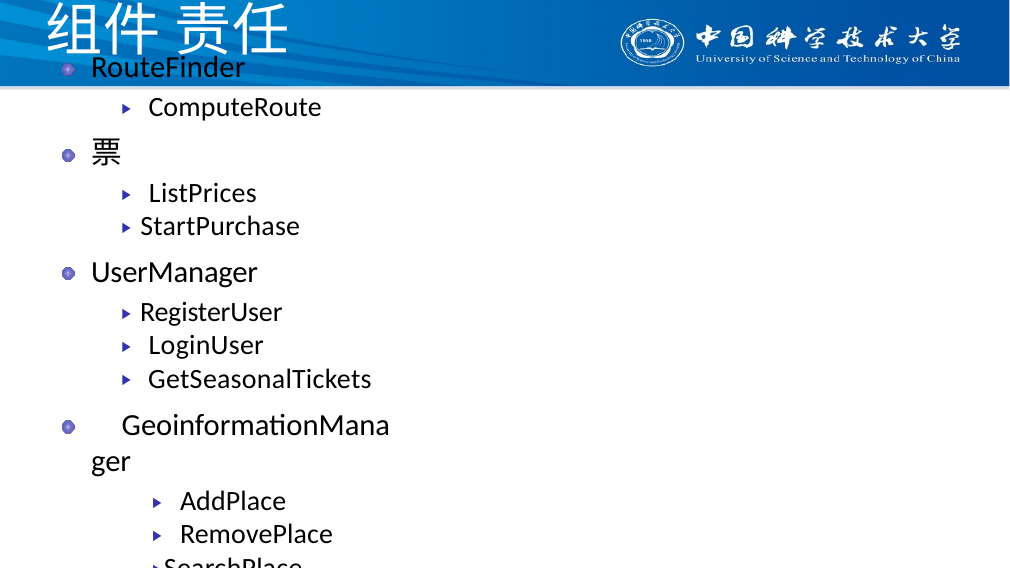

# 组件 责任
RouteFinder
▶ ComputeRoute
票
▶ ListPrices
▶ StartPurchase
UserManager
▶ RegisterUser
▶ LoginUser
▶ GetSeasonalTickets
GeoinformationManager
▶ AddPlace
▶ RemovePlace
▶SearchPlace